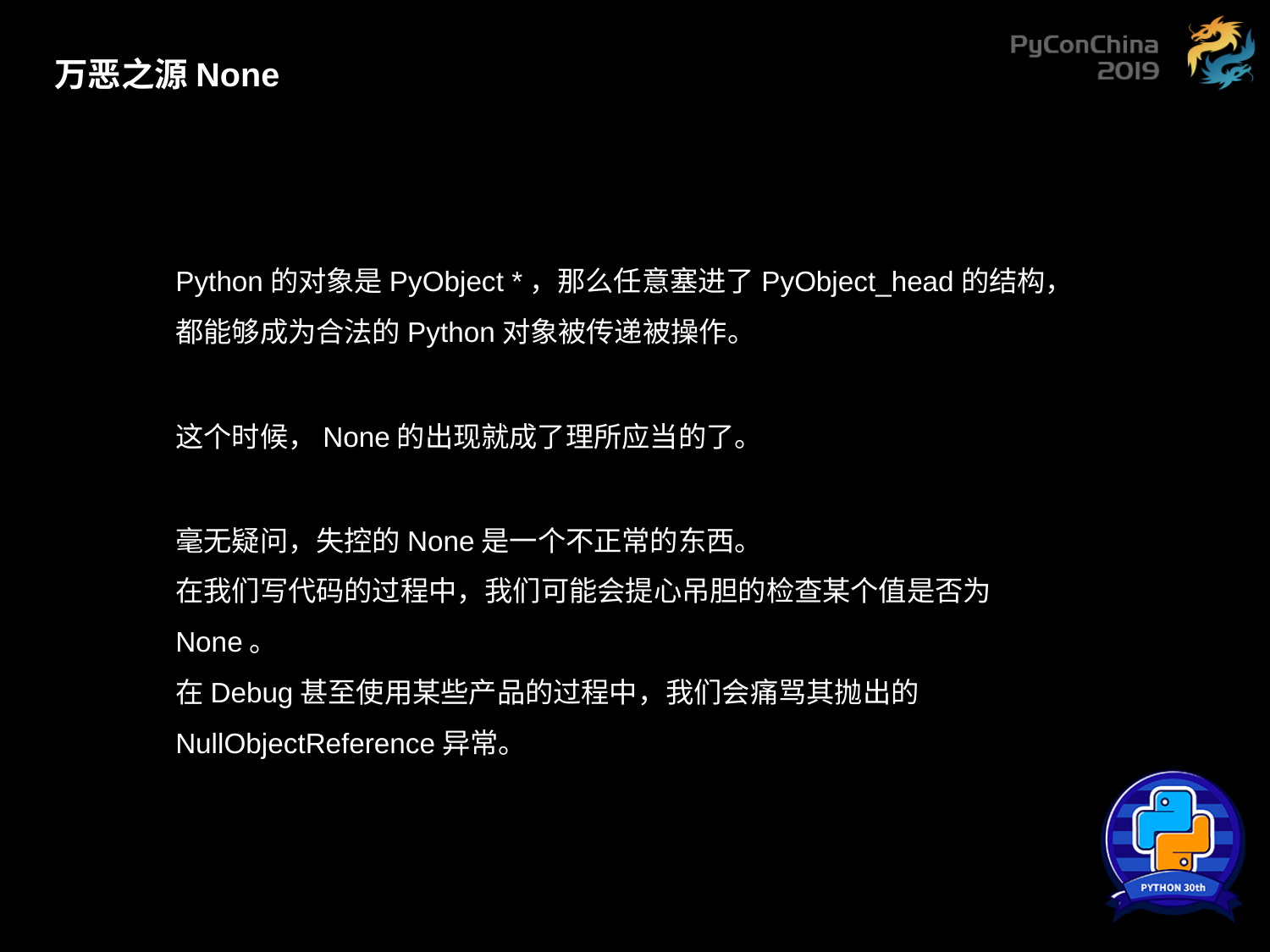

万恶之源None
Python的对象是PyObject *，那么任意塞进了PyObject_head的结构，都能够成为合法的Python对象被传递被操作。
这个时候，None的出现就成了理所应当的了。
毫无疑问，失控的None是一个不正常的东西。
在我们写代码的过程中，我们可能会提心吊胆的检查某个值是否为None。
在Debug甚至使用某些产品的过程中，我们会痛骂其抛出的NullObjectReference异常。